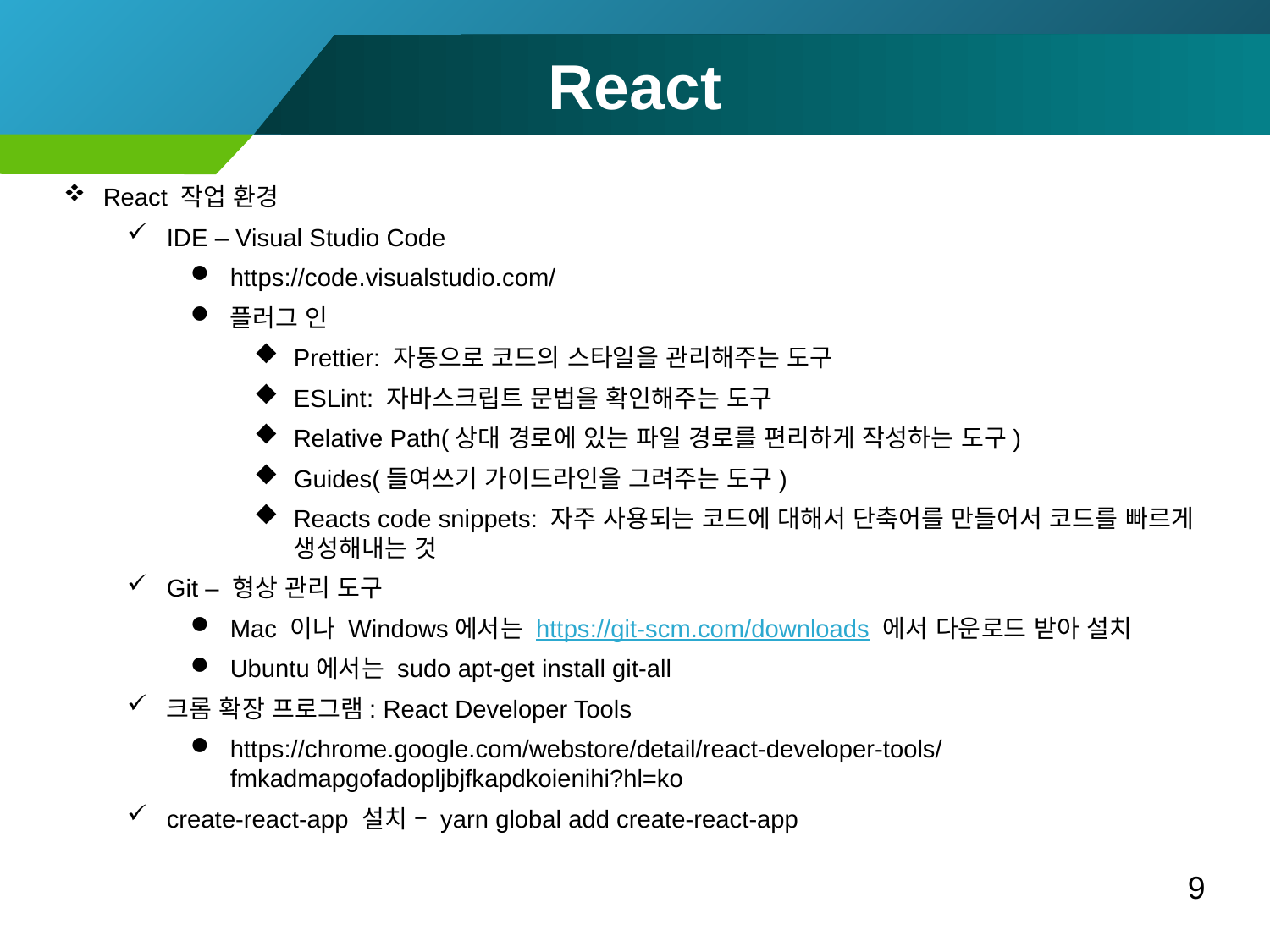

React
React 작업 환경
IDE – Visual Studio Code
https://code.visualstudio.com/
플러그 인
Prettier: 자동으로 코드의 스타일을 관리해주는 도구
ESLint: 자바스크립트 문법을 확인해주는 도구
Relative Path(상대 경로에 있는 파일 경로를 편리하게 작성하는 도구)
Guides(들여쓰기 가이드라인을 그려주는 도구)
Reacts code snippets: 자주 사용되는 코드에 대해서 단축어를 만들어서 코드를 빠르게 생성해내는 것
Git – 형상 관리 도구
Mac 이나 Windows에서는 https://git-scm.com/downloads 에서 다운로드 받아 설치
Ubuntu에서는 sudo apt-get install git-all
크롬 확장 프로그램: React Developer Tools
https://chrome.google.com/webstore/detail/react-developer-tools/fmkadmapgofadopljbjfkapdkoienihi?hl=ko
create-react-app 설치 – yarn global add create-react-app

9